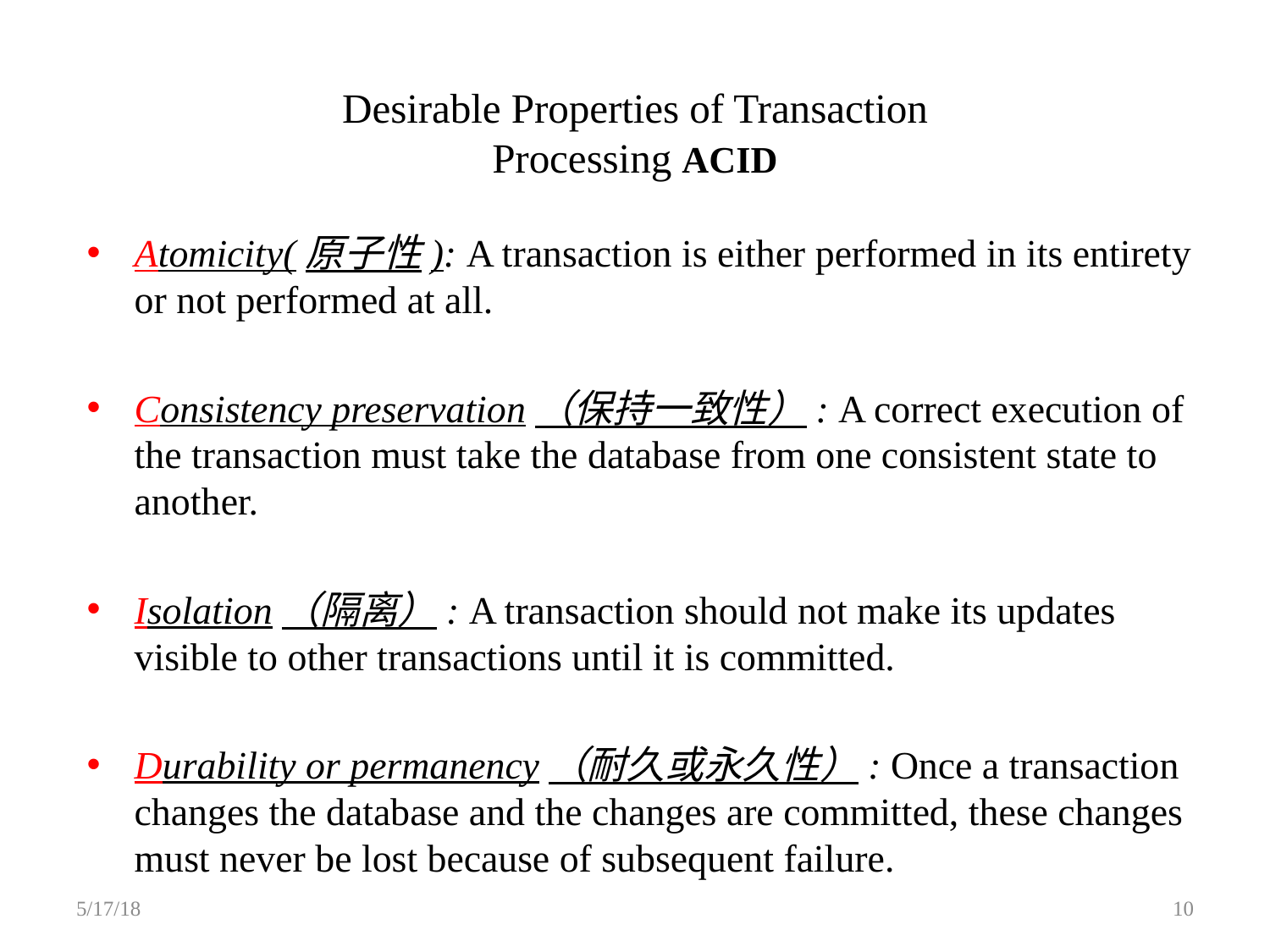

# Desirable Properties of Transaction Processing ACID
Atomicity(原子性): A transaction is either performed in its entirety or not performed at all.

Consistency preservation（保持一致性）: A correct execution of the transaction must take the database from one consistent state to another.

Isolation（隔离）: A transaction should not make its updates visible to other transactions until it is committed.

Durability or permanency（耐久或永久性）: Once a transaction changes the database and the changes are committed, these changes must never be lost because of subsequent failure.

5/17/18
10